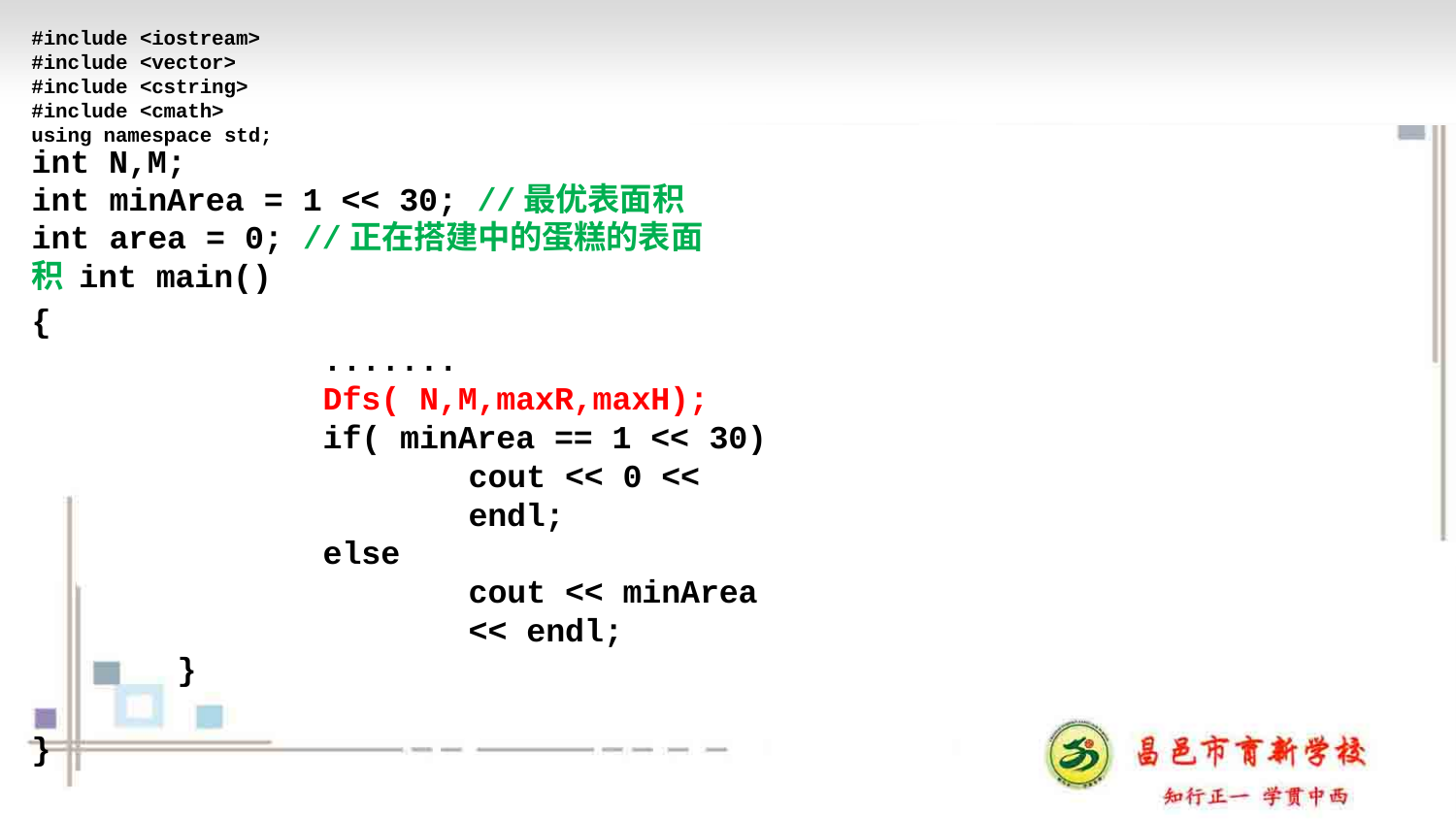

#include <iostream>  #include <vector>  #include <cstring>  #include <cmath>  using namespace std;
# int N,M;
int minArea = 1 << 30; //最优表面积 int area = 0; //正在搭建中的蛋糕的表面积 int main()
{
.......
Dfs( N,M,maxR,maxH);  if( minArea == 1 << 30)
cout << 0 << endl;
else
cout << minArea << endl;
}

}
17